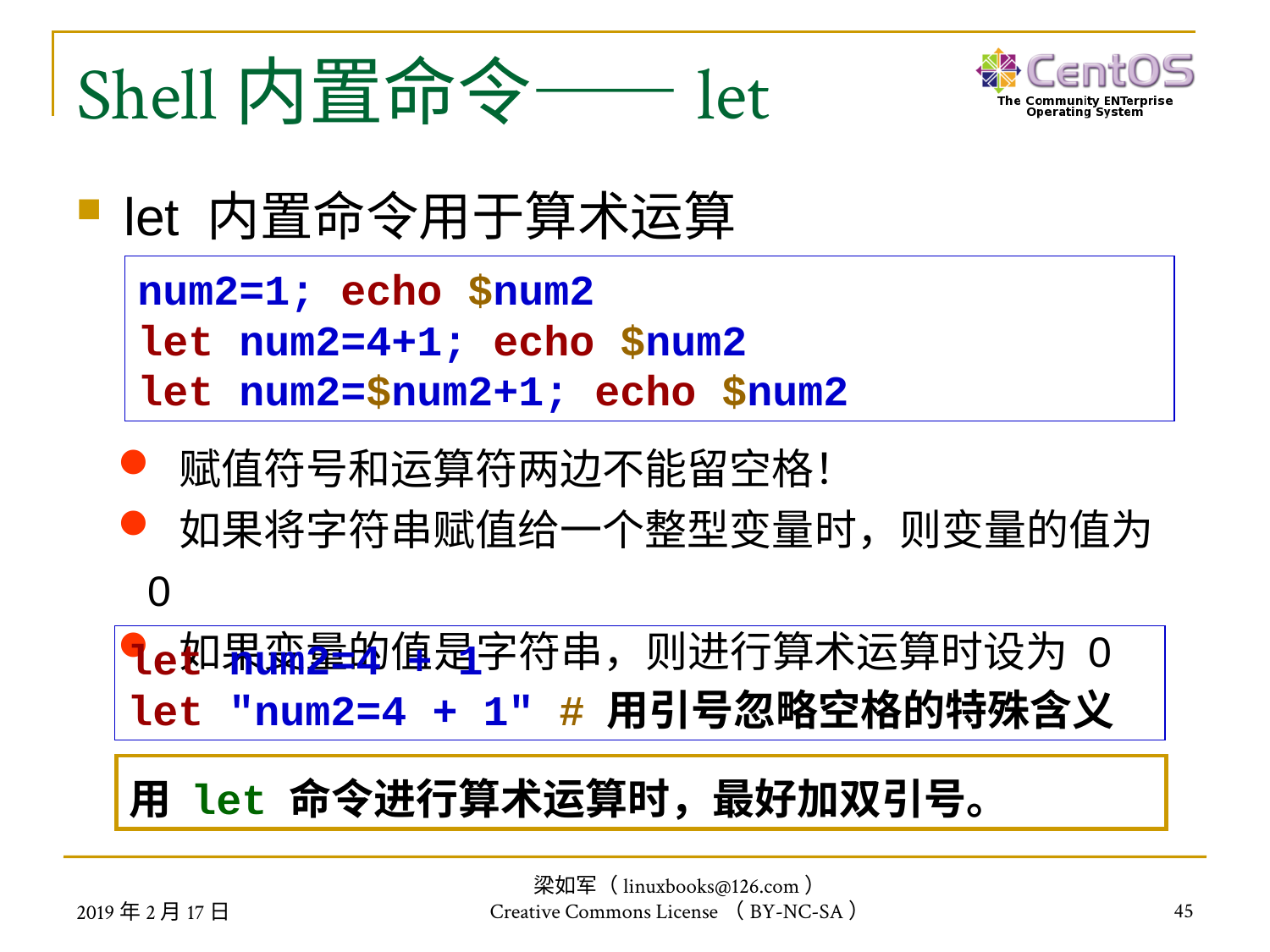

# Shell内置命令——let
let 内置命令用于算术运算
num2=1; echo $num2
let num2=4+1; echo $num2
let num2=$num2+1; echo $num2
 赋值符号和运算符两边不能留空格！
 如果将字符串赋值给一个整型变量时，则变量的值为 0
 如果变量的值是字符串，则进行算术运算时设为 0
let num2=4 + 1
let "num2=4 + 1" # 用引号忽略空格的特殊含义
用 let 命令进行算术运算时，最好加双引号。
梁如军（linuxbooks@126.com）
Creative Commons License（BY-NC-SA）
2019年2月17日
45